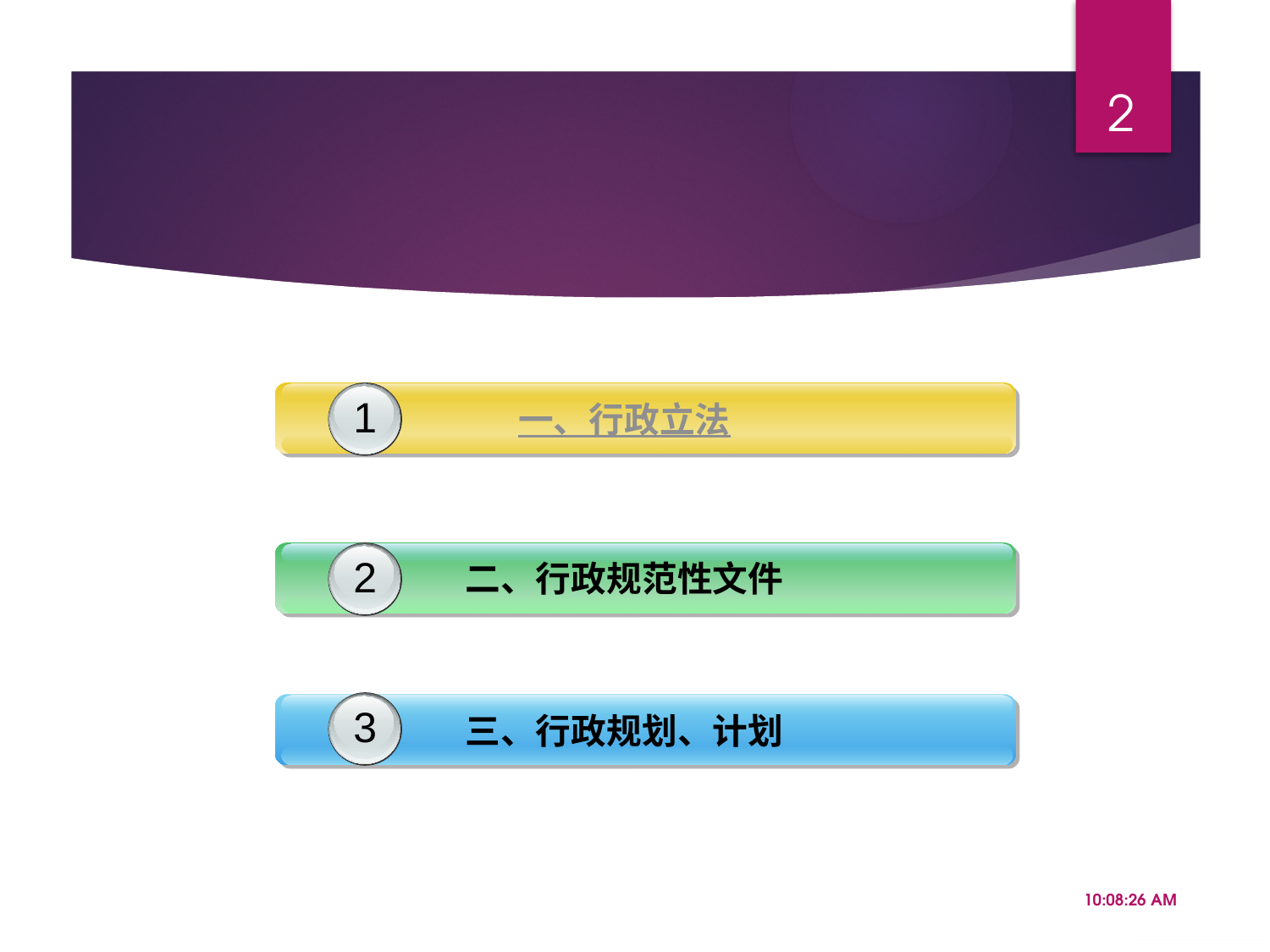

2

1
一、行政立法

2
二、行政规范性文件

3
三、行政规划、计划
10:08:26 AM